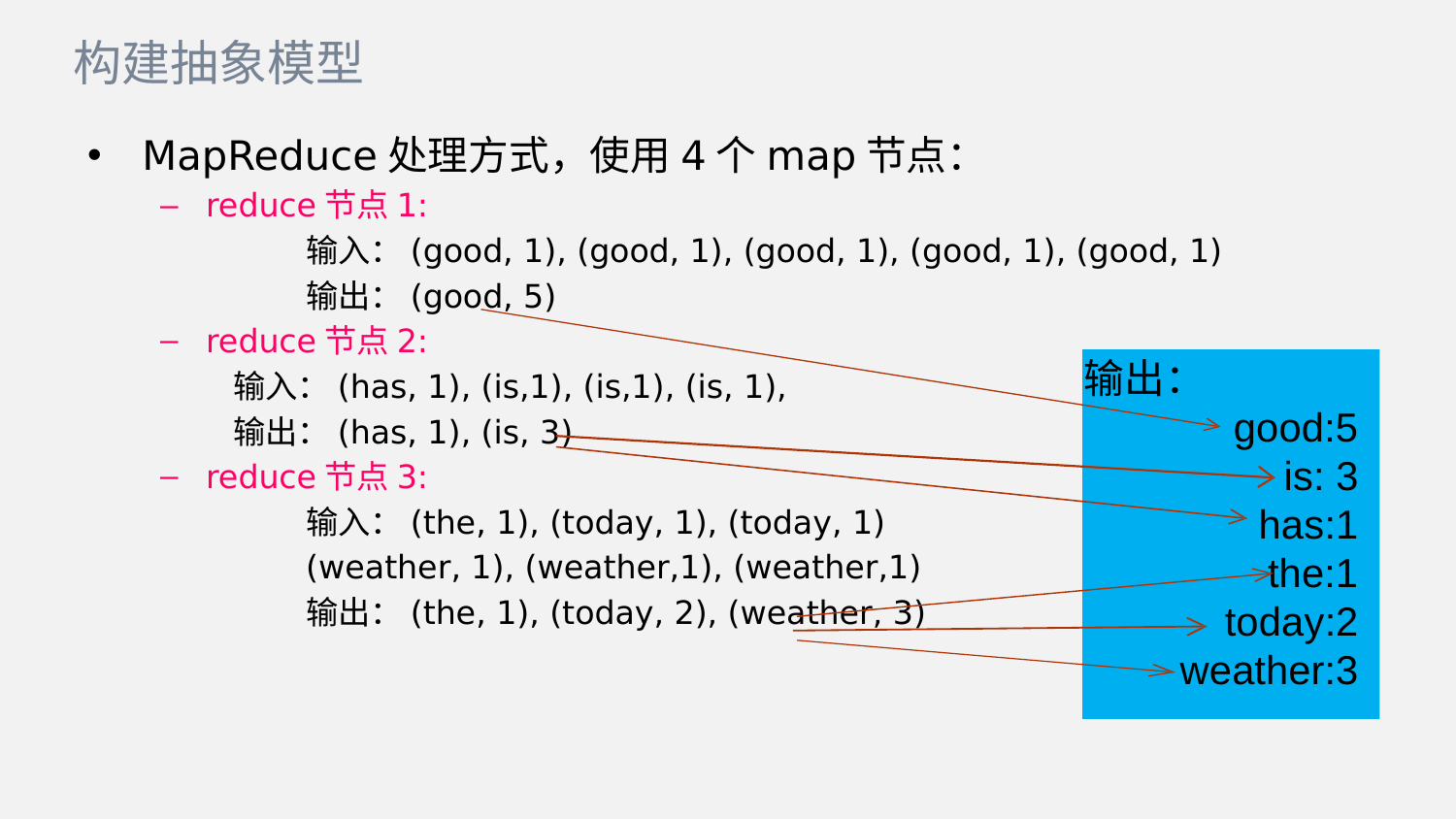

构建抽象模型
MapReduce处理方式，使用4个map节点：
reduce节点1:
	输入：(good, 1), (good, 1), (good, 1), (good, 1), (good, 1)
	输出：(good, 5)
reduce节点2:
	输入：(has, 1), (is,1), (is,1), (is, 1),
	输出：(has, 1), (is, 3)
reduce节点3:
	输入：(the, 1), (today, 1), (today, 1)
	(weather, 1), (weather,1), (weather,1)
	输出：(the, 1), (today, 2), (weather, 3)

输出：
good:5
is: 3 has:1 the:1 today:2 weather:3